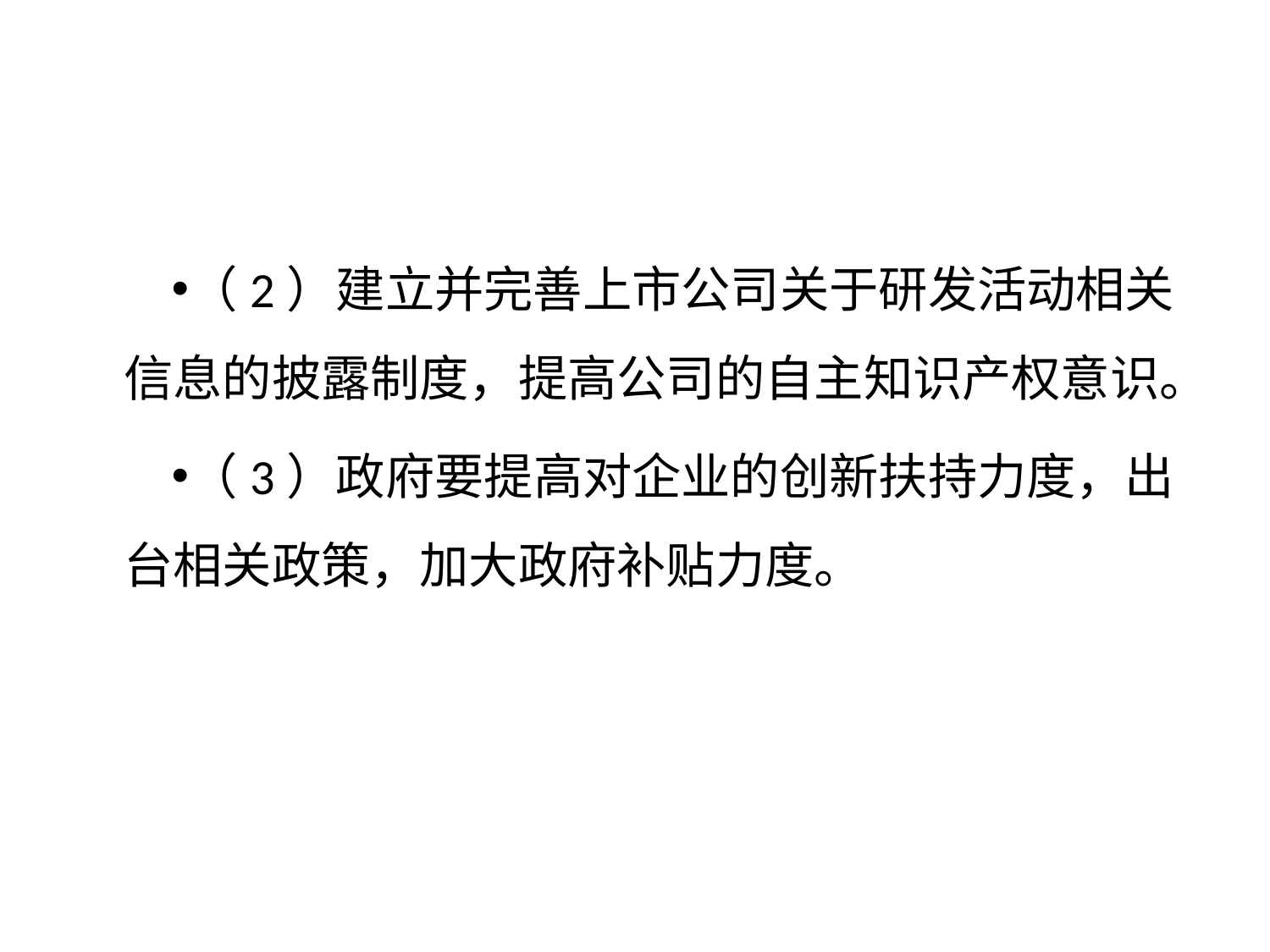

#
（2）建立并完善上市公司关于研发活动相关信息的披露制度，提高公司的自主知识产权意识。
（3）政府要提高对企业的创新扶持力度，出台相关政策，加大政府补贴力度。